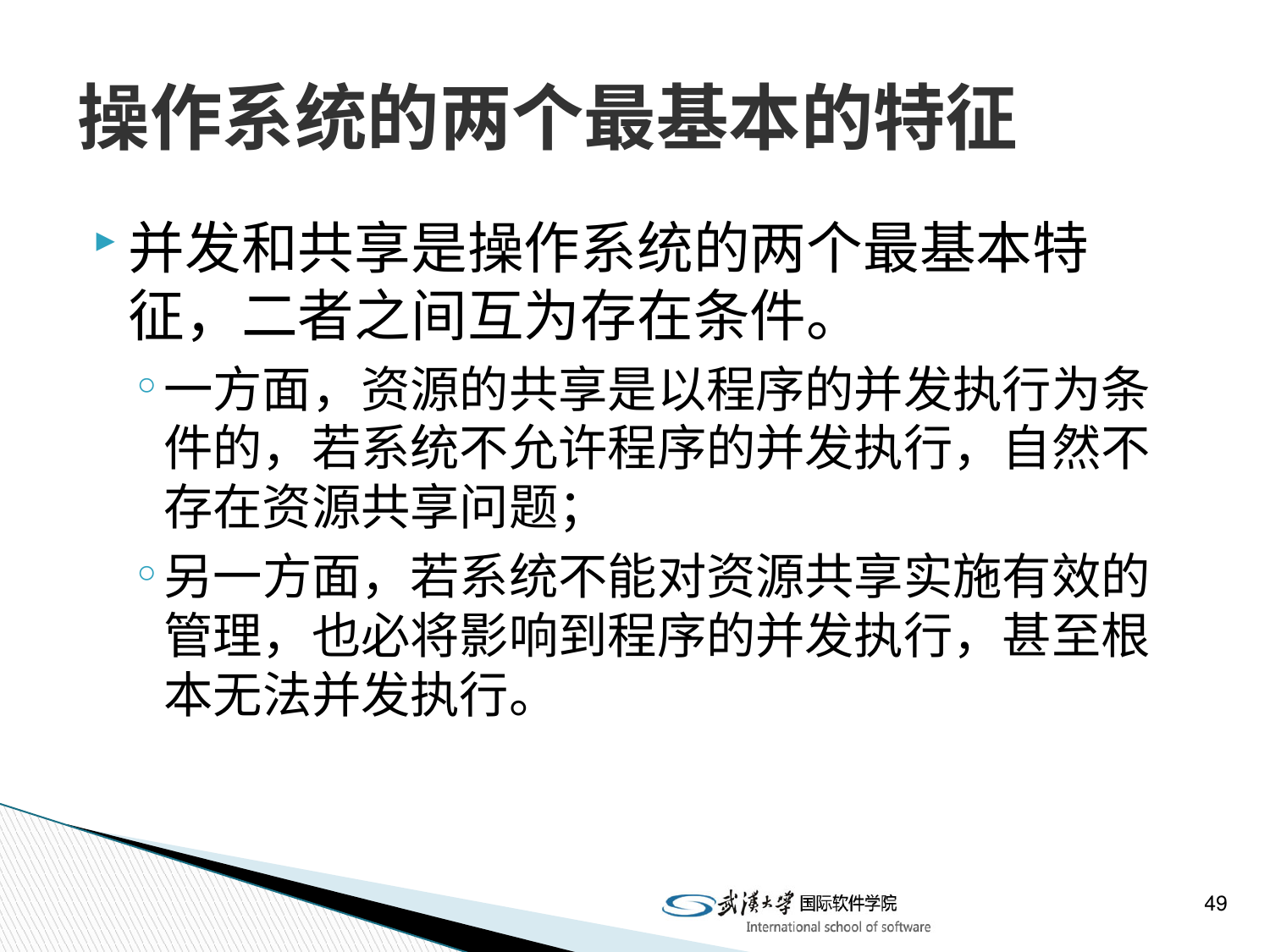

# 操作系统的两个最基本的特征
并发和共享是操作系统的两个最基本特征，二者之间互为存在条件。
一方面，资源的共享是以程序的并发执行为条件的，若系统不允许程序的并发执行，自然不存在资源共享问题；
另一方面，若系统不能对资源共享实施有效的管理，也必将影响到程序的并发执行，甚至根本无法并发执行。